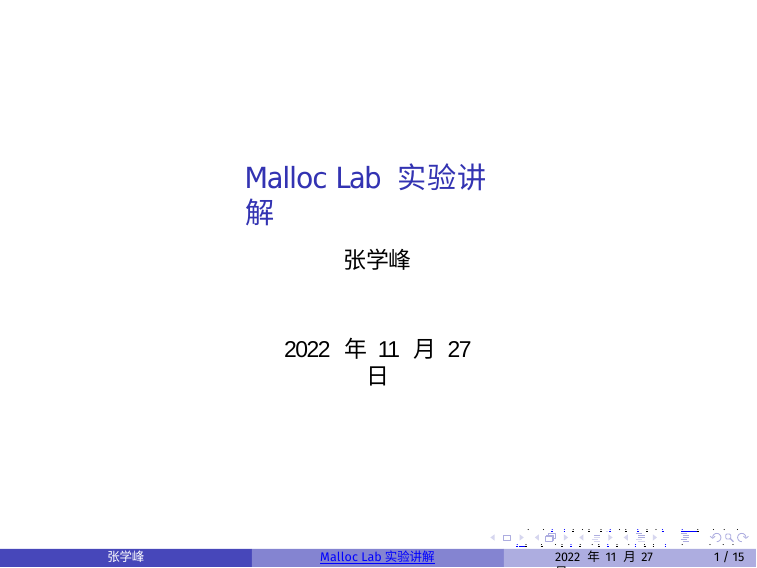

# Malloc Lab 实验讲解
张学峰

2022 年 11 月 27 日
.   .  .  .  .  .  .  .  .  .  .  .  .  .  .
.  .   .   .  .  .  .  .  .  .  .  .  .  .  .  .
.        .      .    .     .
.	.   .  .
1 / 15

张学峰
Malloc Lab 实验讲解
2022 年 11 月 27 日